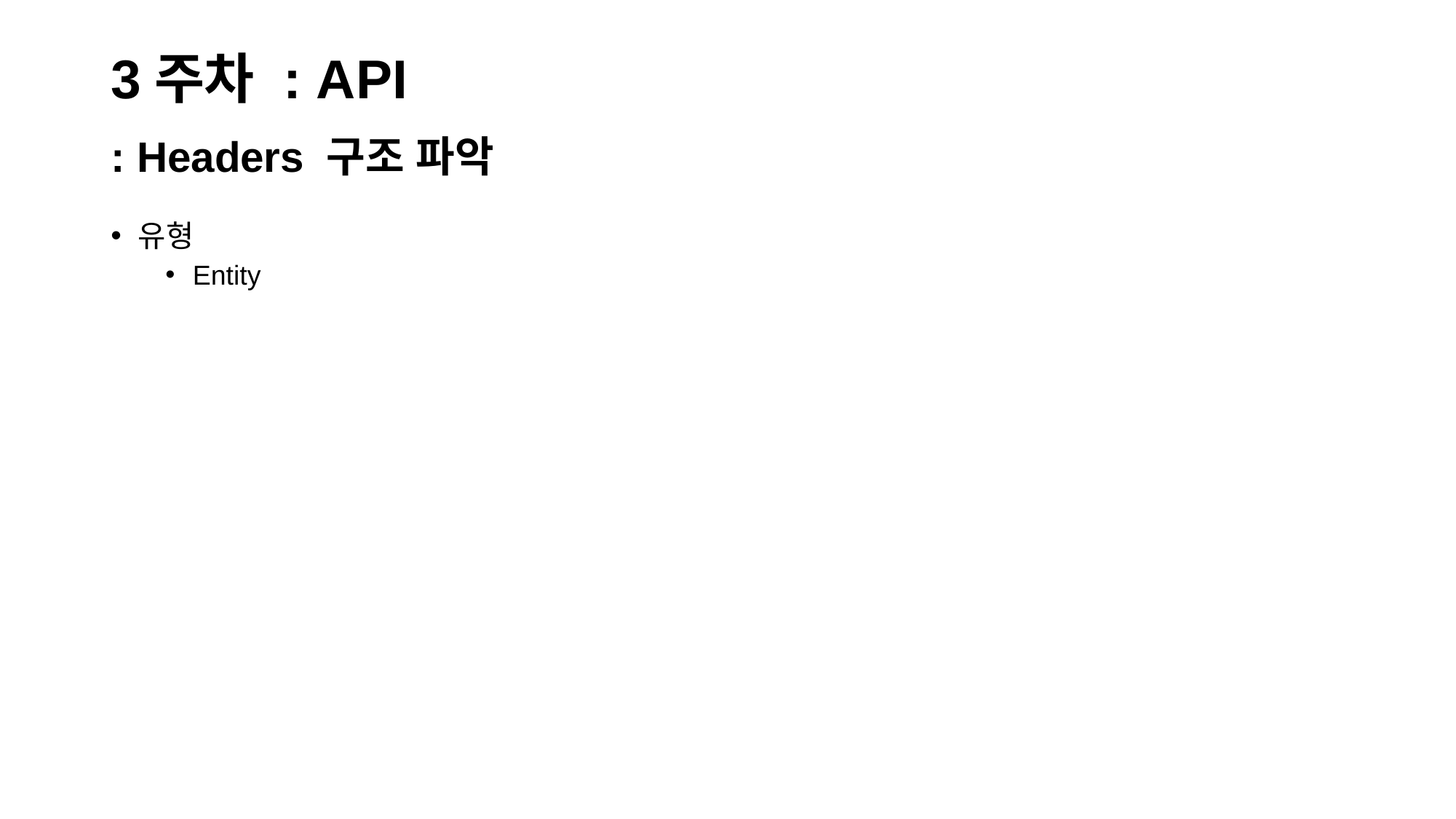

# 3주차 : API
: Headers 구조 파악
유형
Entity